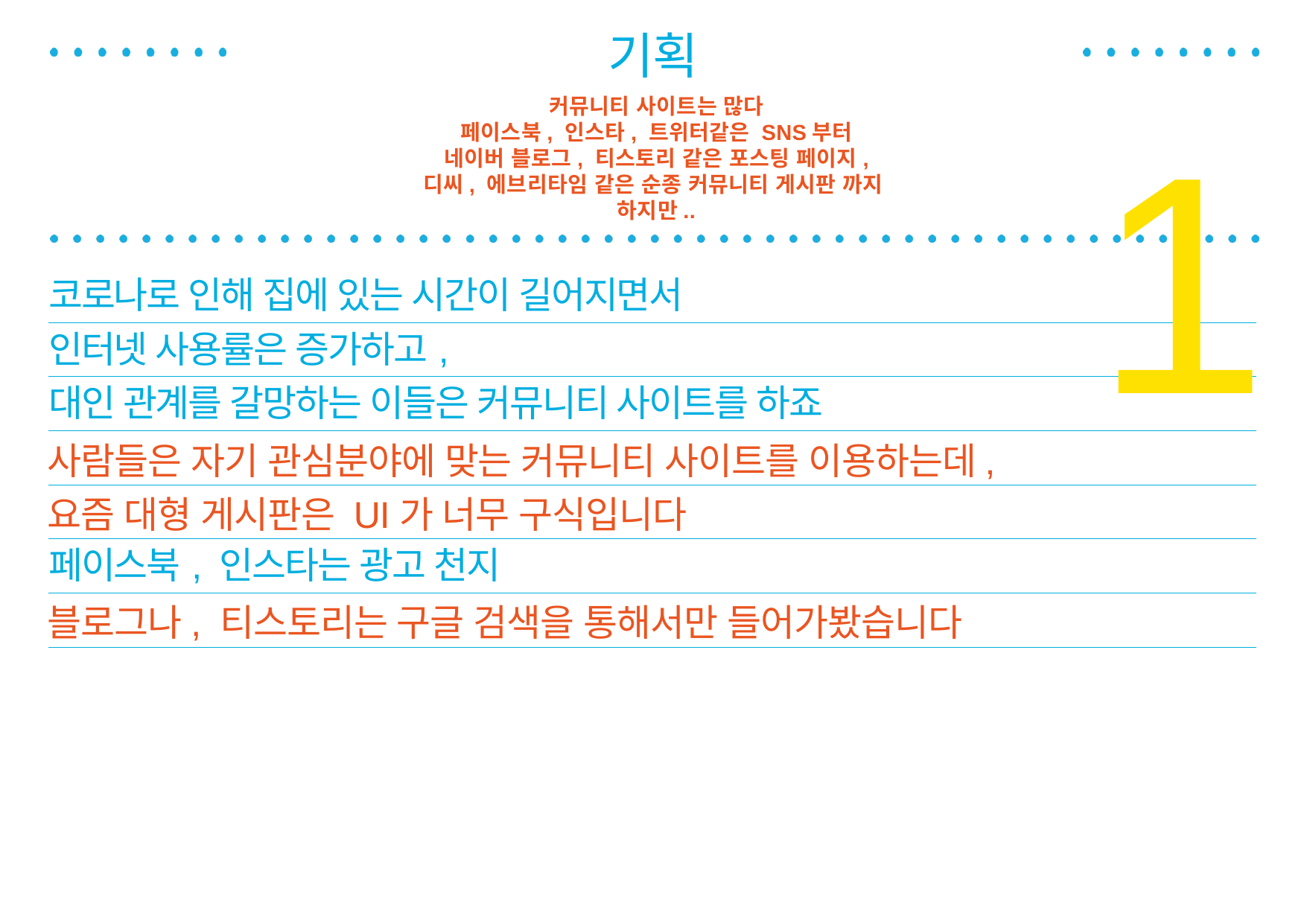

기획
커뮤니티 사이트는 많다
페이스북, 인스타, 트위터같은 SNS부터
네이버 블로그, 티스토리 같은 포스팅 페이지,
디씨, 에브리타임 같은 순종 커뮤니티 게시판 까지
하지만..
1
| 코로나로 인해 집에 있는 시간이 길어지면서 |
| --- |
| 인터넷 사용률은 증가하고, |
| 대인 관계를 갈망하는 이들은 커뮤니티 사이트를 하죠 |
|  |
|  |
| 페이스북, 인스타는 광고 천지 |
|  |
|  |
사람들은 자기 관심분야에 맞는 커뮤니티 사이트를 이용하는데,
요즘 대형 게시판은 UI가 너무 구식입니다

블로그나, 티스토리는 구글 검색을 통해서만 들어가봤습니다